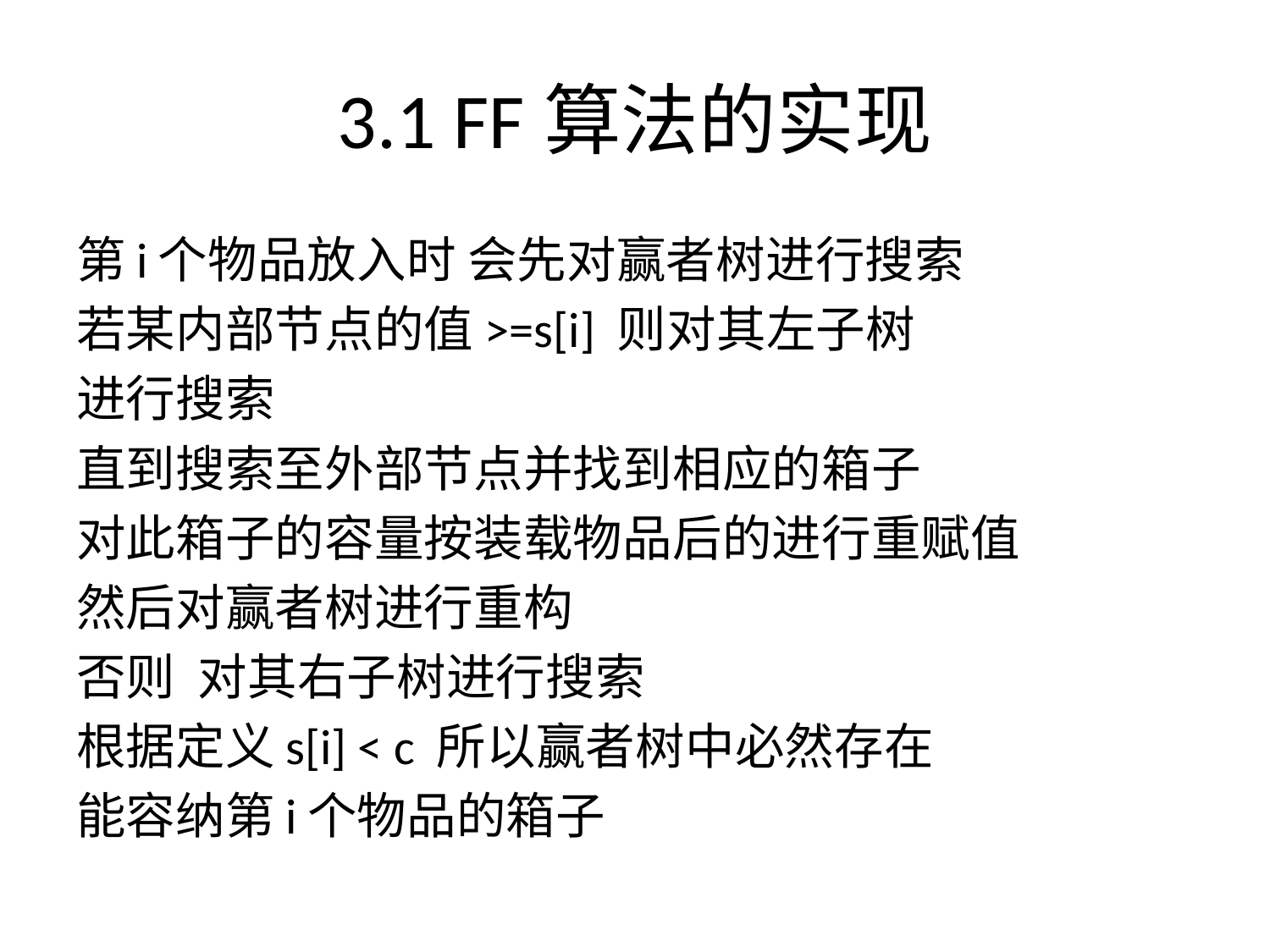

# 3.1 FF算法的实现
第i个物品放入时 会先对赢者树进行搜索
若某内部节点的值>=s[i] 则对其左子树
进行搜索
直到搜索至外部节点并找到相应的箱子
对此箱子的容量按装载物品后的进行重赋值
然后对赢者树进行重构
否则  对其右子树进行搜索
根据定义s[i] < c 所以赢者树中必然存在
能容纳第i个物品的箱子